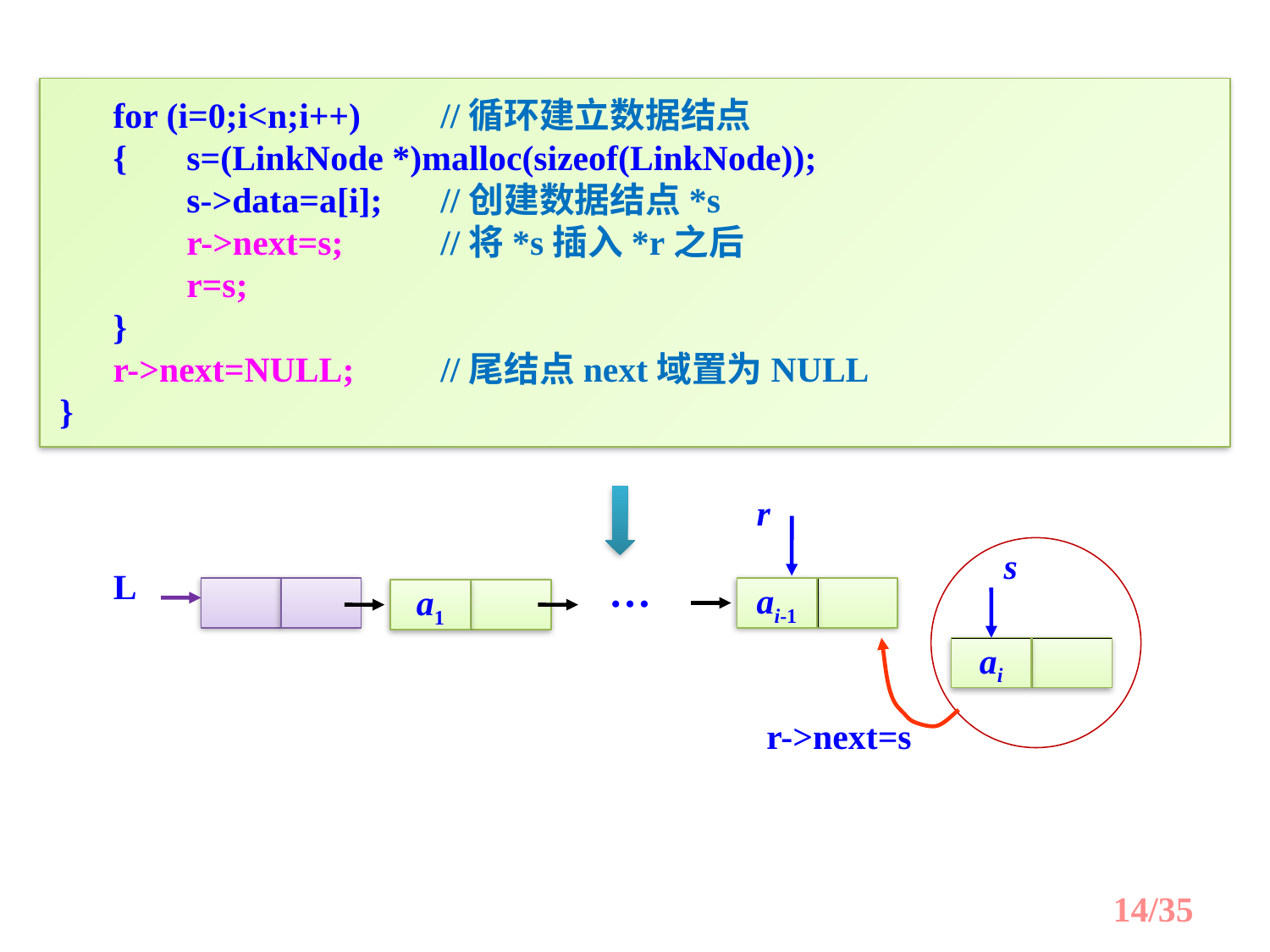

for (i=0;i<n;i++)	//循环建立数据结点
      {	s=(LinkNode *)malloc(sizeof(LinkNode));
	s->data=a[i];	//创建数据结点*s
	r->next=s;	//将*s插入*r之后
	r=s;
      }
      r->next=NULL;	//尾结点next域置为NULL
}
r

s
L
…

ai-1

a1

ai

r->next=s
14/35